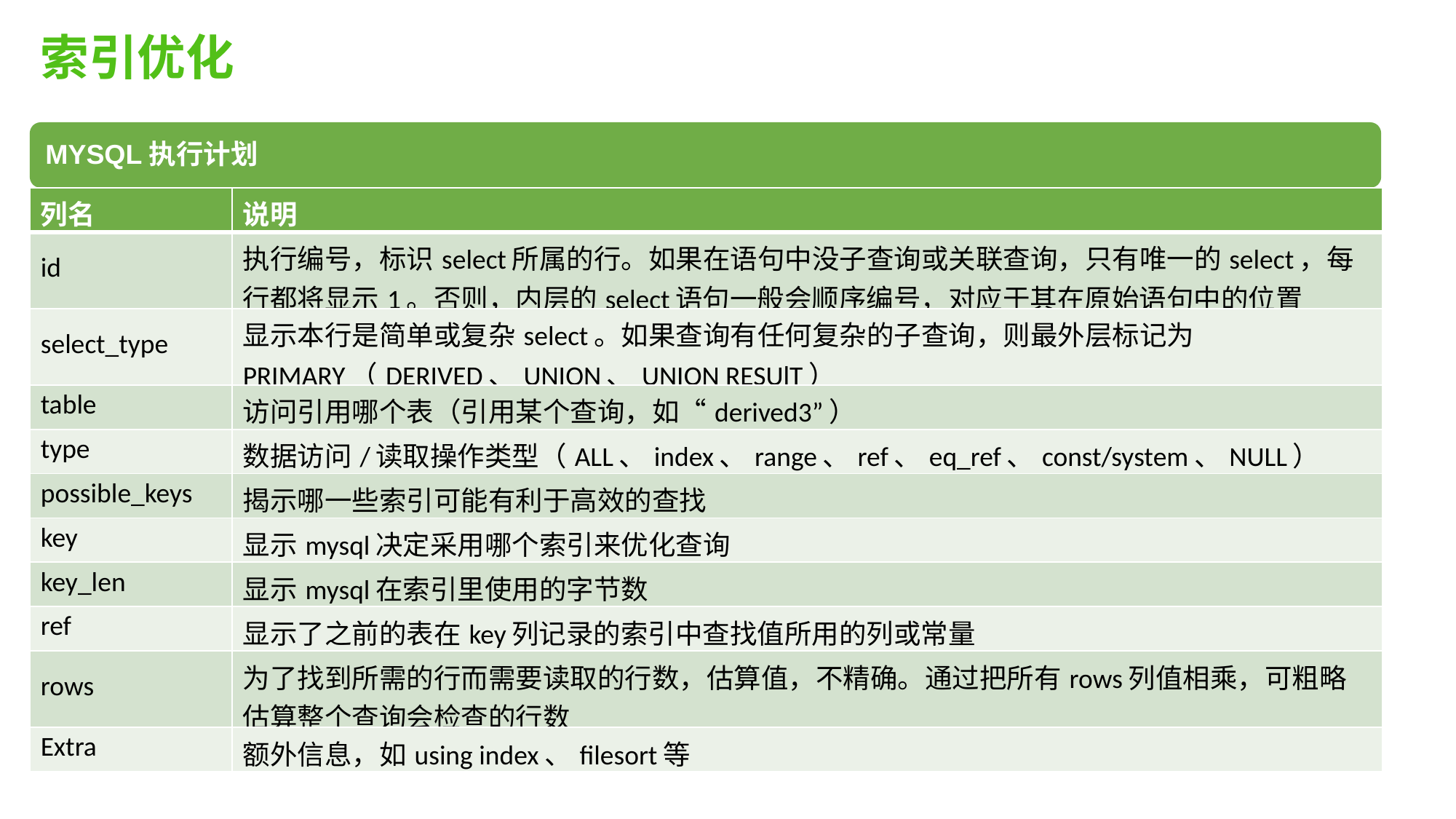

索引优化

MYSQL执行计划
| 列名 | 说明 |
| --- | --- |
| id | 执行编号，标识select所属的行。如果在语句中没子查询或关联查询，只有唯一的select，每行都将显示1。否则，内层的select语句一般会顺序编号，对应于其在原始语句中的位置 |
| select\_type | 显示本行是简单或复杂select。如果查询有任何复杂的子查询，则最外层标记为PRIMARY（DERIVED、UNION、UNION RESUlT） |
| table | 访问引用哪个表（引用某个查询，如“derived3”） |
| type | 数据访问/读取操作类型（ALL、index、range、ref、eq\_ref、const/system、NULL） |
| possible\_keys | 揭示哪一些索引可能有利于高效的查找 |
| key | 显示mysql决定采用哪个索引来优化查询 |
| key\_len | 显示mysql在索引里使用的字节数 |
| ref | 显示了之前的表在key列记录的索引中查找值所用的列或常量 |
| rows | 为了找到所需的行而需要读取的行数，估算值，不精确。通过把所有rows列值相乘，可粗略估算整个查询会检查的行数 |
| Extra | 额外信息，如using index、filesort等 |